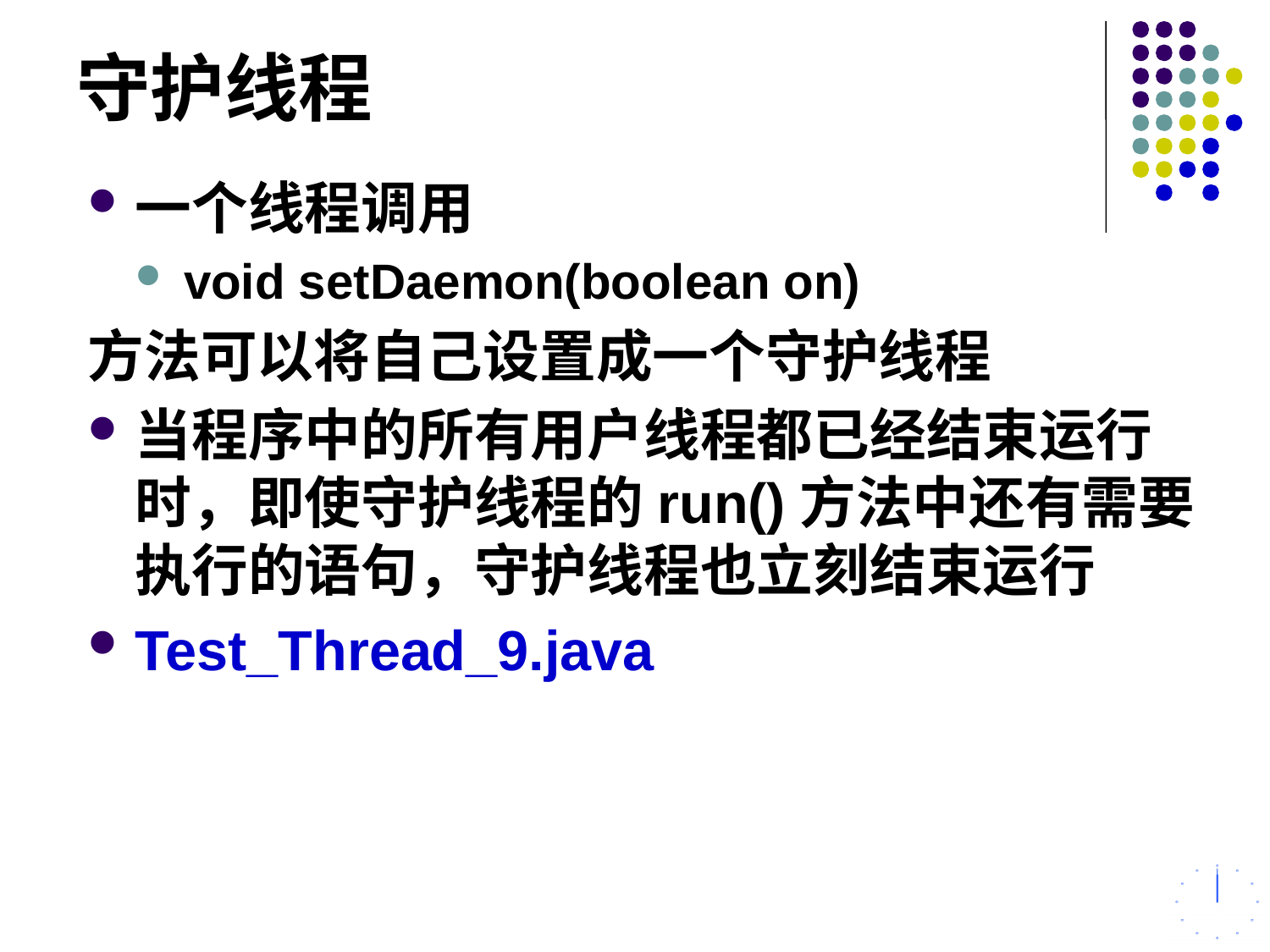

# 守护线程
一个线程调用
void setDaemon(boolean on)
方法可以将自己设置成一个守护线程
当程序中的所有用户线程都已经结束运行时，即使守护线程的run()方法中还有需要执行的语句，守护线程也立刻结束运行
Test_Thread_9.java